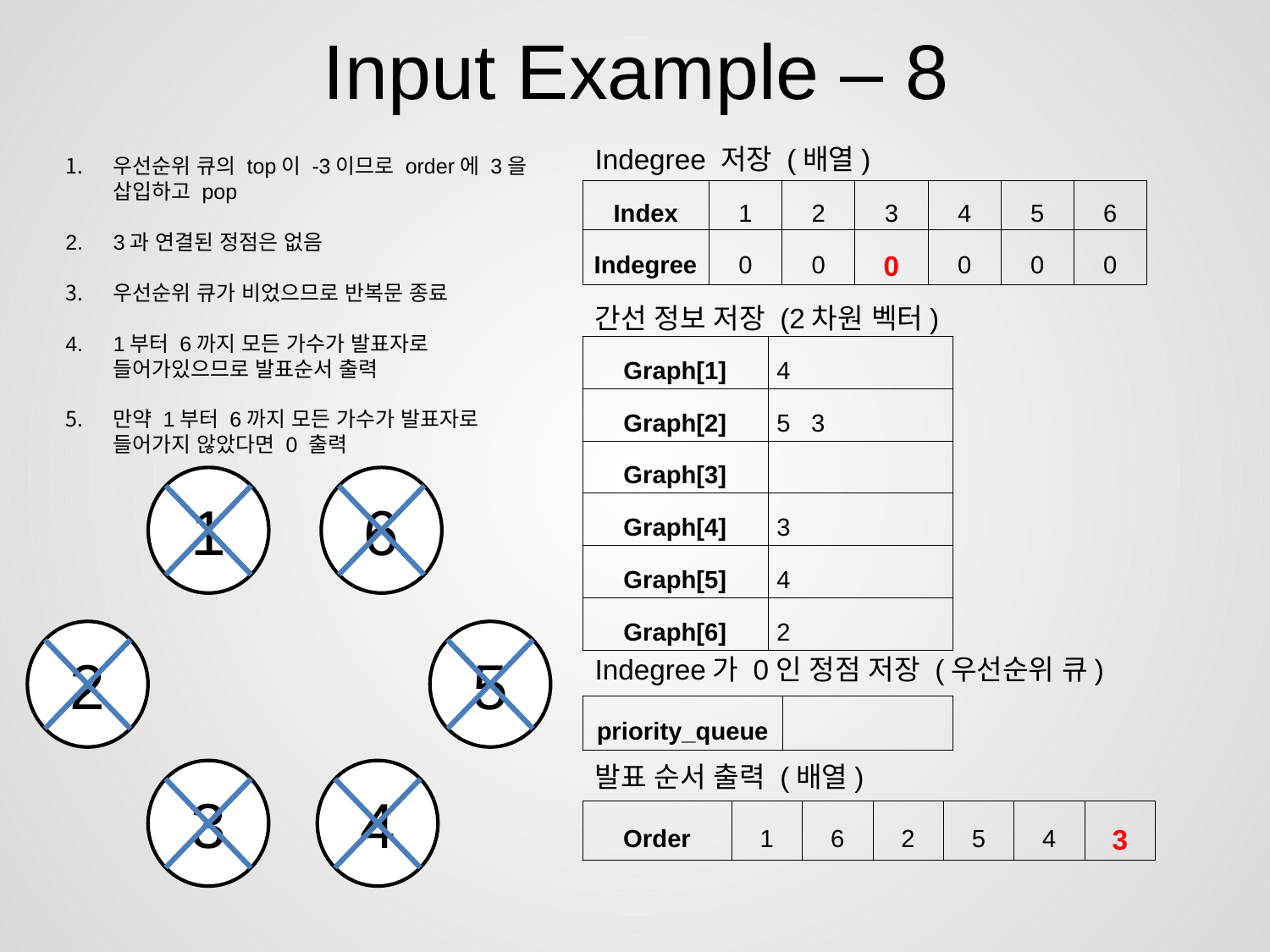

# Input Example – 8
Indegree 저장 (배열)
우선순위 큐의 top이 -3이므로 order에 3을 삽입하고 pop

3과 연결된 정점은 없음

우선순위 큐가 비었으므로 반복문 종료

1부터 6까지 모든 가수가 발표자로 들어가있으므로 발표순서 출력

만약 1부터 6까지 모든 가수가 발표자로 들어가지 않았다면 0 출력
| Index | 1 | 2 | 3 | 4 | 5 | 6 |
| --- | --- | --- | --- | --- | --- | --- |
| Indegree | 0 | 0 | 0 | 0 | 0 | 0 |
간선 정보 저장 (2차원 벡터)
| Graph[1] | 4 |
| --- | --- |
| Graph[2] | 5 3 |
| Graph[3] |  |
| Graph[4] | 3 |
| Graph[5] | 4 |
| Graph[6] | 2 |
1
6
2
5
Indegree가 0인 정점 저장 (우선순위 큐)
| priority\_queue |  |
| --- | --- |
발표 순서 출력 (배열)
3
4
| Order | 1 | 6 | 2 | 5 | 4 | 3 |
| --- | --- | --- | --- | --- | --- | --- |